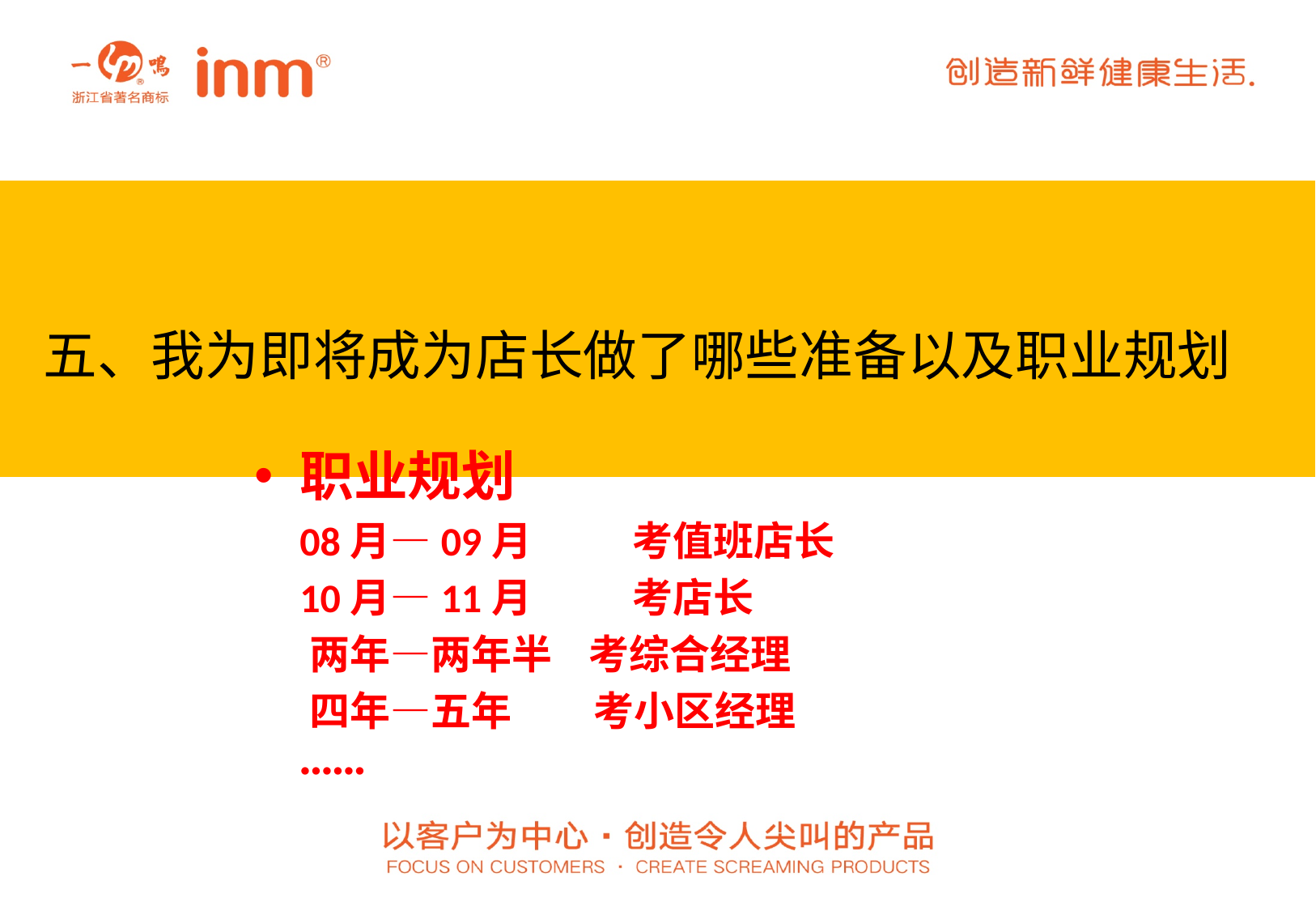

五、我为即将成为店长做了哪些准备以及职业规划

职业规划
     08月—09月           考值班店长
     10月—11月           考店长
     两年—两年半    考综合经理
     四年—五年         考小区经理
     ······